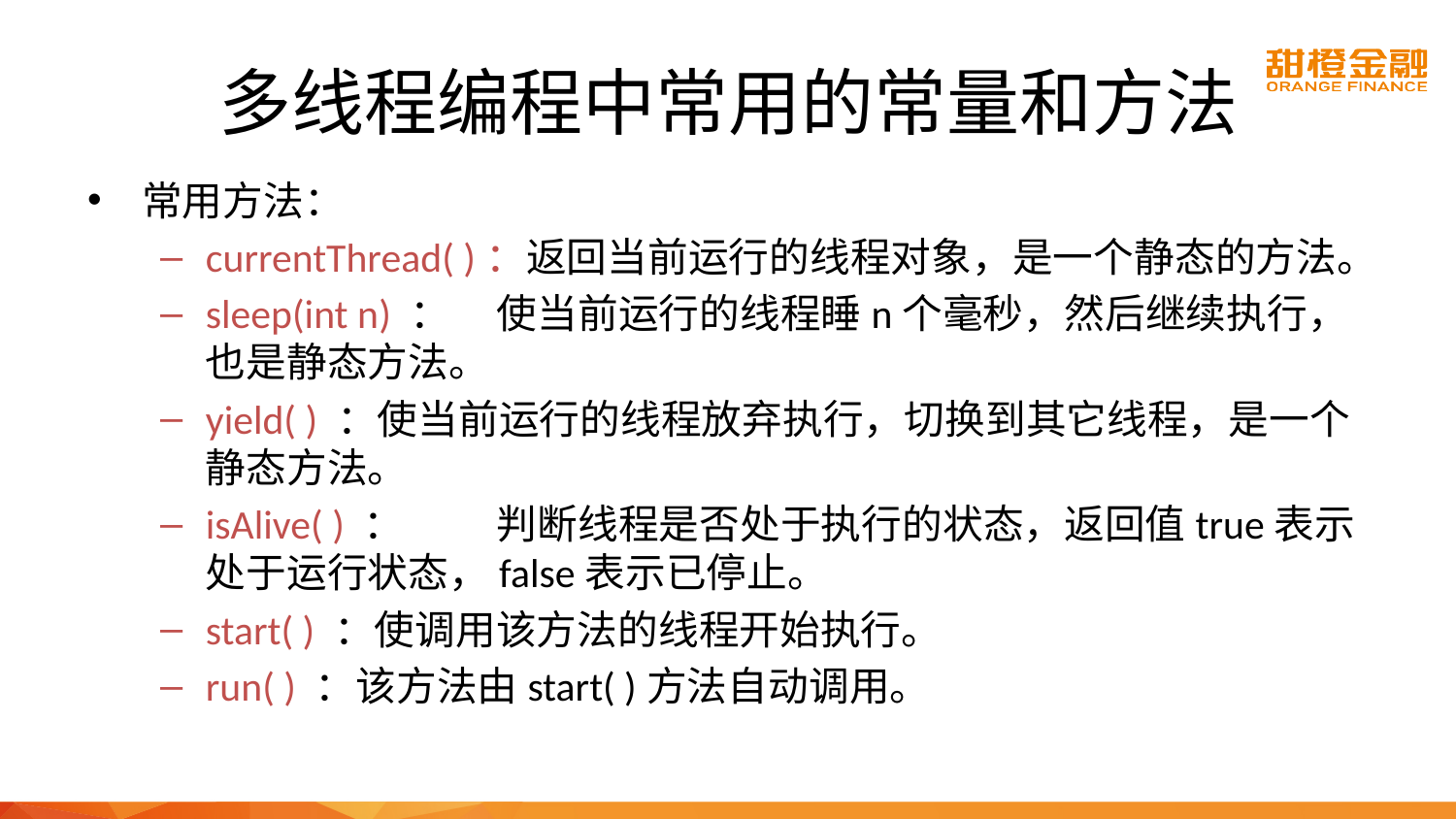

# 多线程编程中常用的常量和方法
常用方法：
currentThread( )：返回当前运行的线程对象，是一个静态的方法。
sleep(int n) ：	使当前运行的线程睡n个毫秒，然后继续执行，也是静态方法。
yield( ) ：使当前运行的线程放弃执行，切换到其它线程，是一个静态方法。
isAlive( ) ：	判断线程是否处于执行的状态，返回值true表示处于运行状态，false表示已停止。
start( ) ：使调用该方法的线程开始执行。
run( ) ：该方法由start( )方法自动调用。